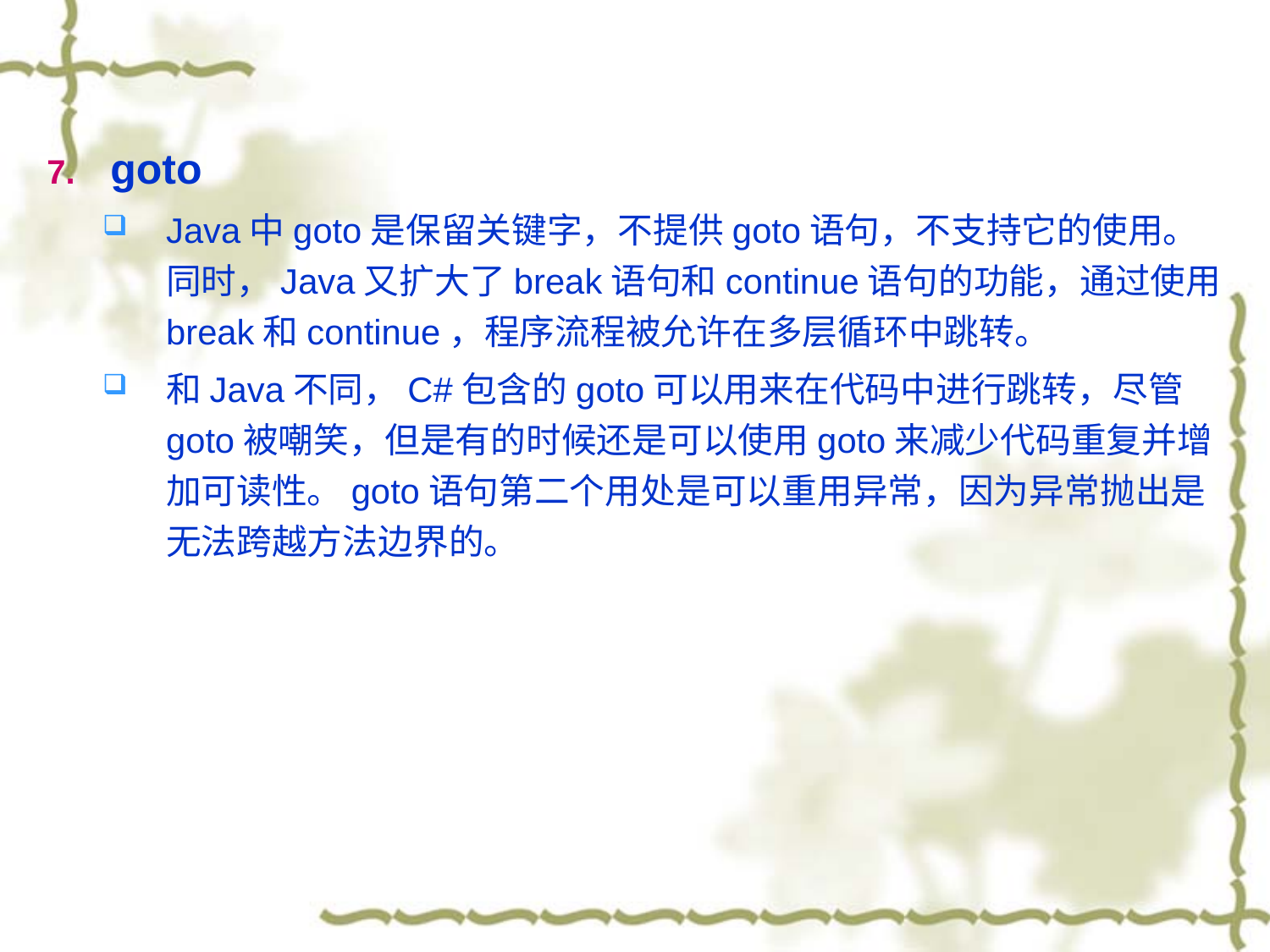

goto
Java中goto是保留关键字，不提供goto语句，不支持它的使用。同时，Java又扩大了break语句和continue语句的功能，通过使用break和continue，程序流程被允许在多层循环中跳转。
和Java不同，C#包含的goto可以用来在代码中进行跳转，尽管goto被嘲笑，但是有的时候还是可以使用goto来减少代码重复并增加可读性。goto语句第二个用处是可以重用异常，因为异常抛出是无法跨越方法边界的。